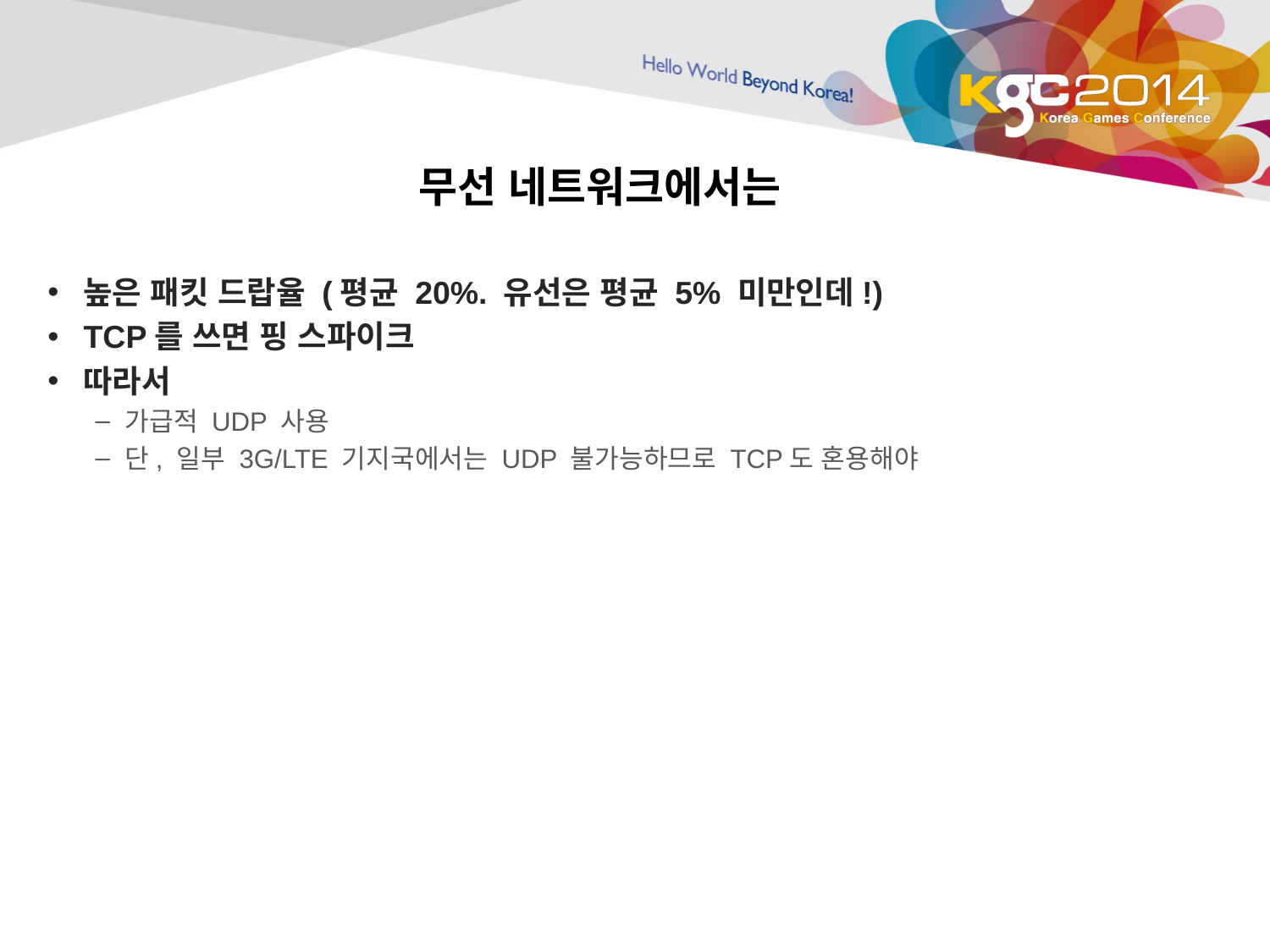

# 무선 네트워크에서는
높은 패킷 드랍율 (평균 20%. 유선은 평균 5% 미만인데!)
TCP를 쓰면 핑 스파이크
따라서
가급적 UDP 사용
단, 일부 3G/LTE 기지국에서는 UDP 불가능하므로 TCP도 혼용해야